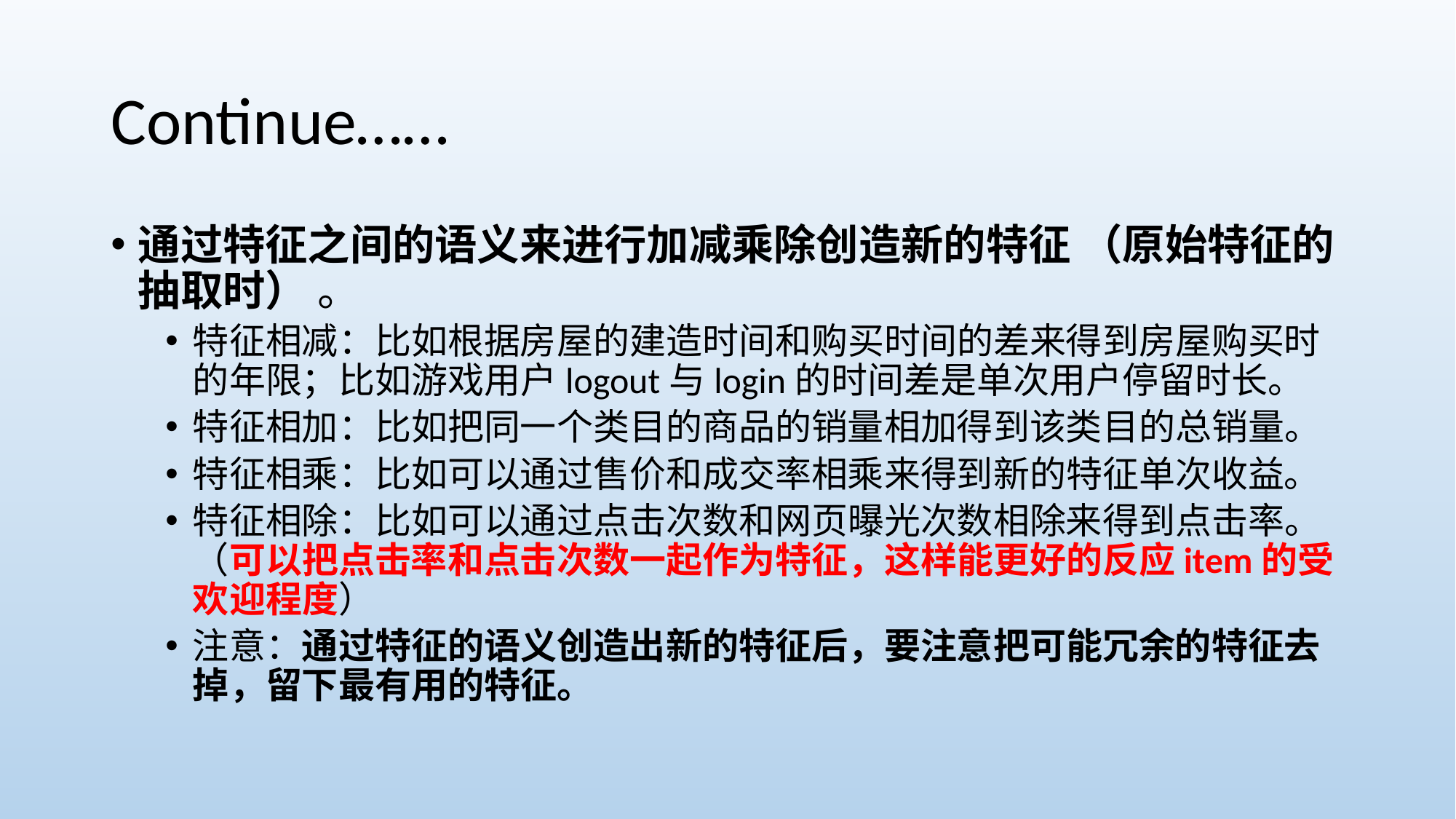

# Continue……
通过特征之间的语义来进行加减乘除创造新的特征 （原始特征的抽取时） 。
特征相减：比如根据房屋的建造时间和购买时间的差来得到房屋购买时的年限；比如游戏用户logout与login的时间差是单次用户停留时长。
特征相加：比如把同一个类目的商品的销量相加得到该类目的总销量。
特征相乘：比如可以通过售价和成交率相乘来得到新的特征单次收益。
特征相除：比如可以通过点击次数和网页曝光次数相除来得到点击率。（可以把点击率和点击次数一起作为特征，这样能更好的反应item的受欢迎程度）
注意：通过特征的语义创造出新的特征后，要注意把可能冗余的特征去掉，留下最有用的特征。